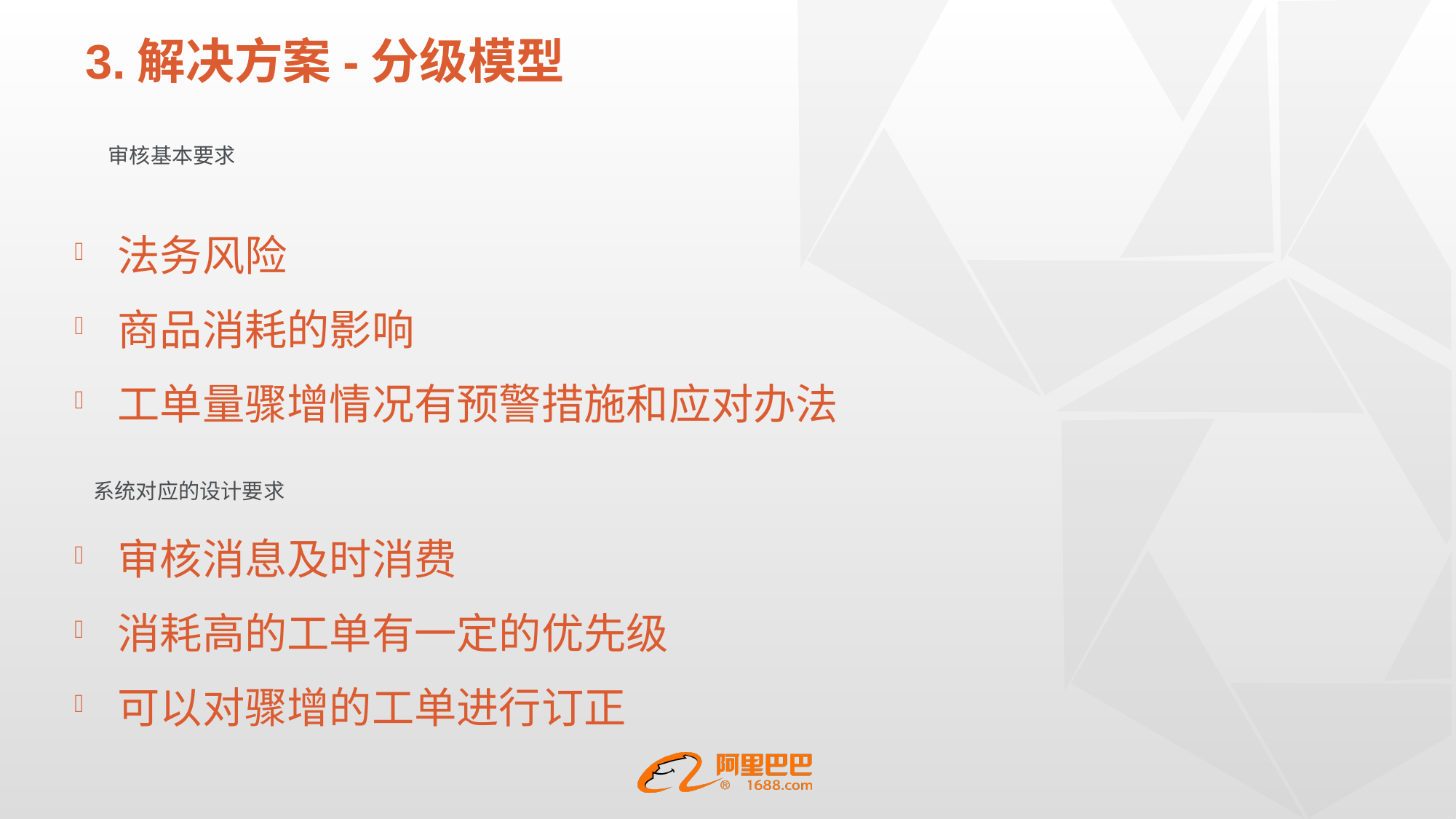

# 3.解决方案-分级模型
审核基本要求
法务风险
商品消耗的影响
工单量骤增情况有预警措施和应对办法
系统对应的设计要求
审核消息及时消费
消耗高的工单有一定的优先级
可以对骤增的工单进行订正